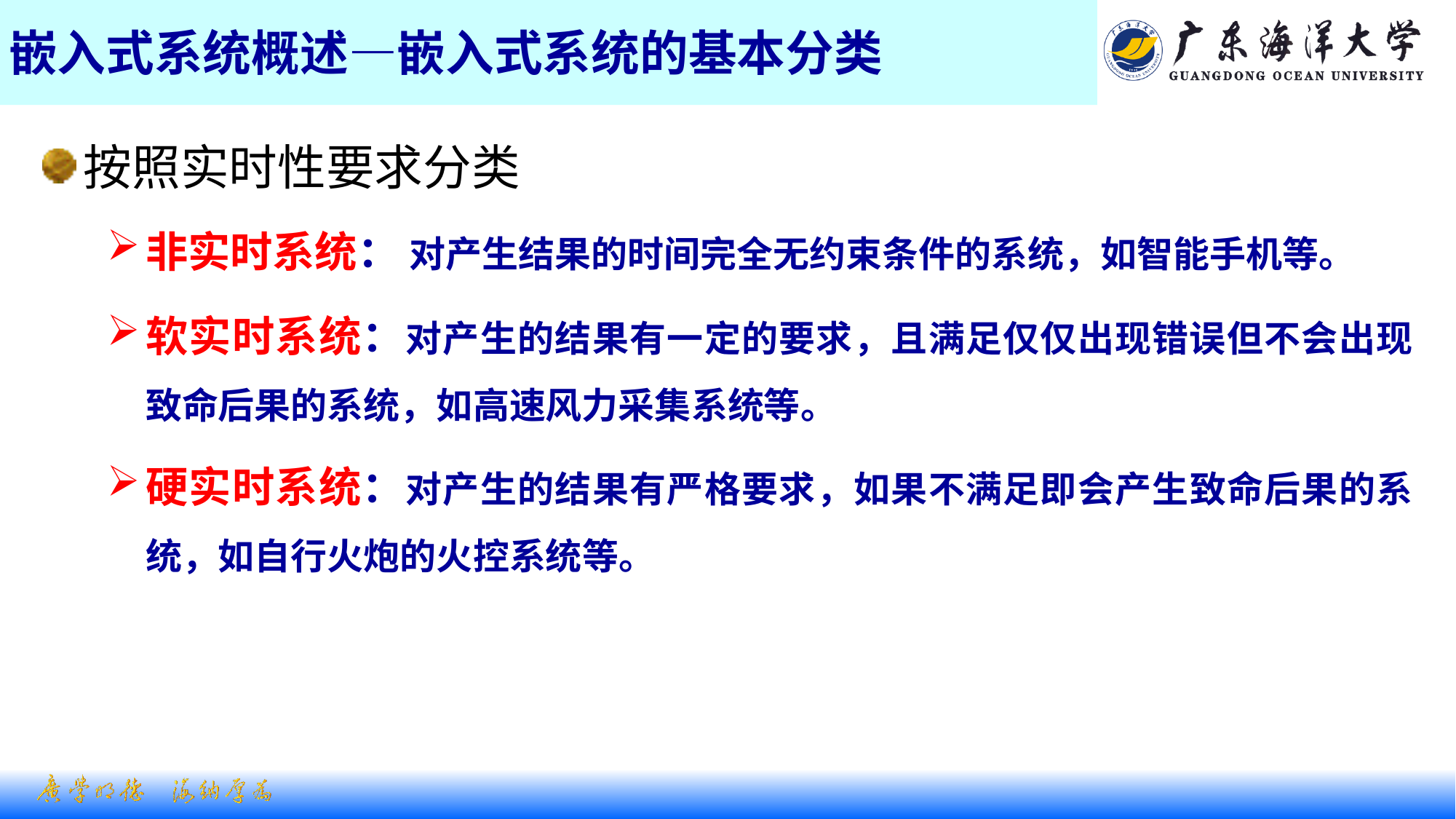

# 嵌入式系统概述—嵌入式系统的基本分类
按照实时性要求分类
非实时系统： 对产生结果的时间完全无约束条件的系统，如智能手机等。
软实时系统：对产生的结果有一定的要求，且满足仅仅出现错误但不会出现致命后果的系统，如高速风力采集系统等。
硬实时系统：对产生的结果有严格要求，如果不满足即会产生致命后果的系统，如自行火炮的火控系统等。

40